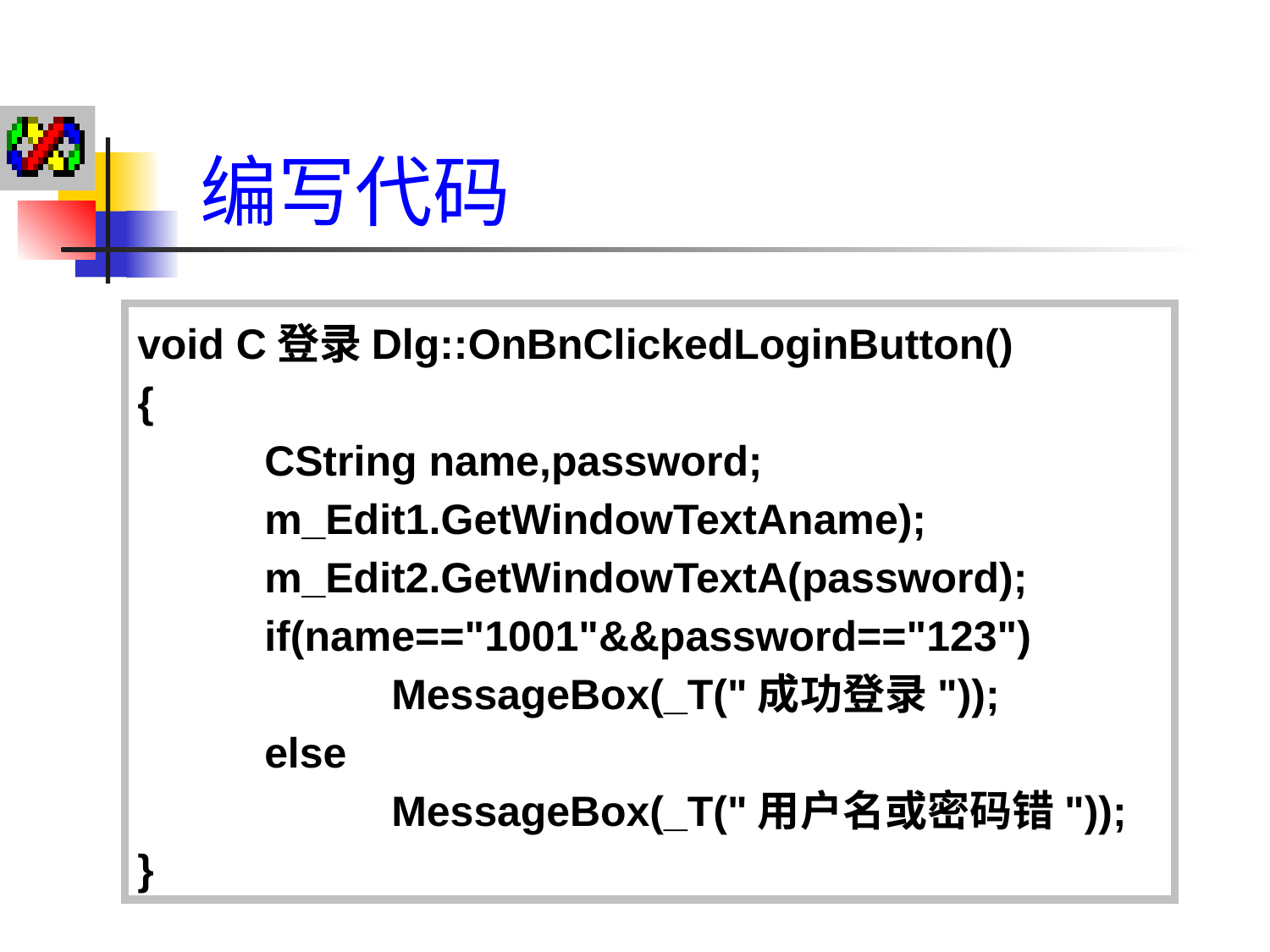

编写代码
void C登录Dlg::OnBnClickedLoginButton()
{
	CString name,password;
	m_Edit1.GetWindowTextAname);
	m_Edit2.GetWindowTextA(password);
	if(name=="1001"&&password=="123")
		MessageBox(_T("成功登录"));
	else
		MessageBox(_T("用户名或密码错"));
}